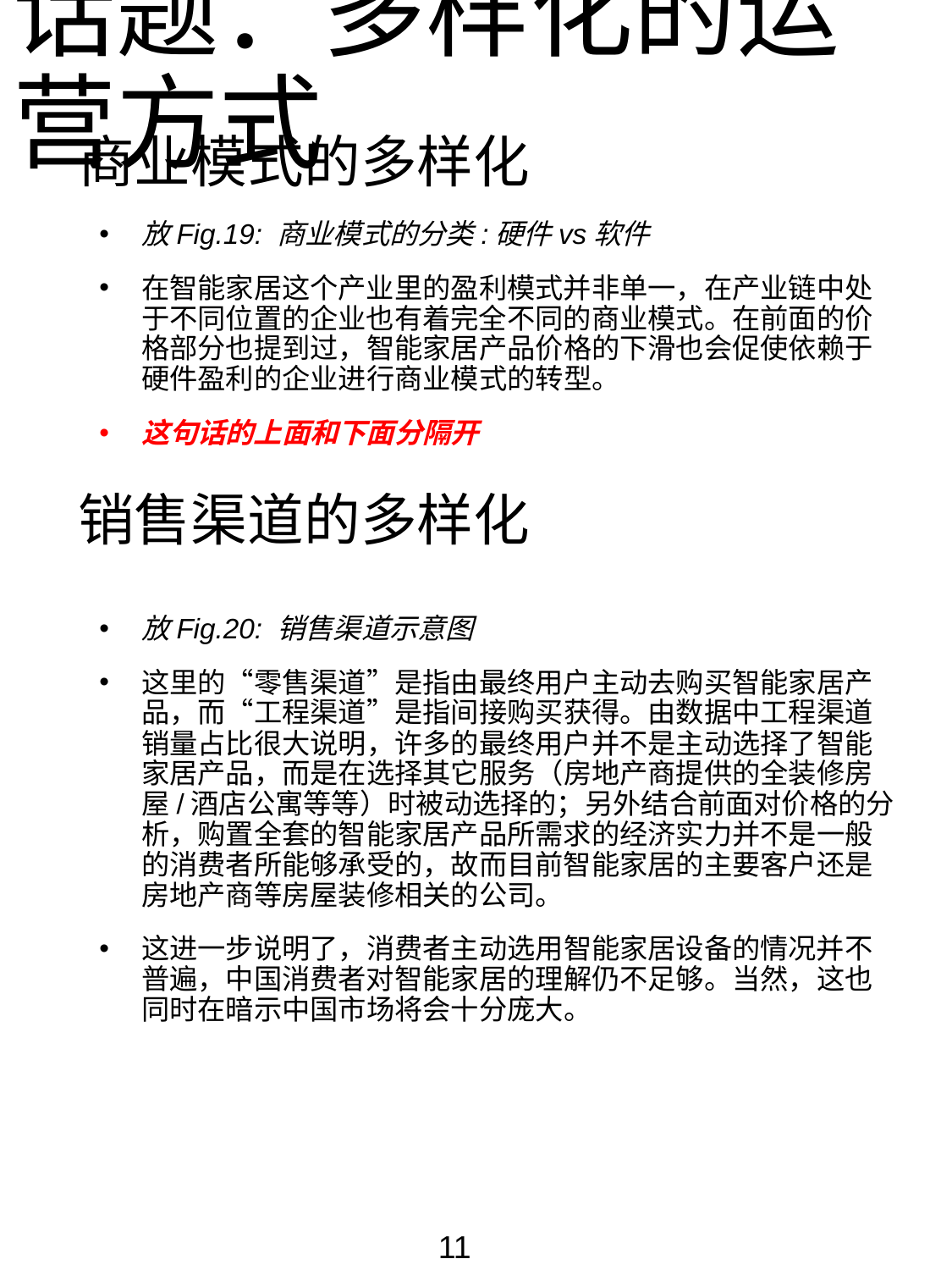

# 话题：多样化的运营方式
商业模式的多样化
放Fig.19: 商业模式的分类:硬件vs软件
在智能家居这个产业里的盈利模式并非单一，在产业链中处于不同位置的企业也有着完全不同的商业模式。在前面的价格部分也提到过，智能家居产品价格的下滑也会促使依赖于硬件盈利的企业进行商业模式的转型。
这句话的上面和下面分隔开
销售渠道的多样化
放Fig.20: 销售渠道示意图
这里的“零售渠道”是指由最终用户主动去购买智能家居产品，而“工程渠道”是指间接购买获得。由数据中工程渠道销量占比很大说明，许多的最终用户并不是主动选择了智能家居产品，而是在选择其它服务（房地产商提供的全装修房屋/酒店公寓等等）时被动选择的；另外结合前面对价格的分析，购置全套的智能家居产品所需求的经济实力并不是一般的消费者所能够承受的，故而目前智能家居的主要客户还是房地产商等房屋装修相关的公司。
这进一步说明了，消费者主动选用智能家居设备的情况并不普遍，中国消费者对智能家居的理解仍不足够。当然，这也同时在暗示中国市场将会十分庞大。
11